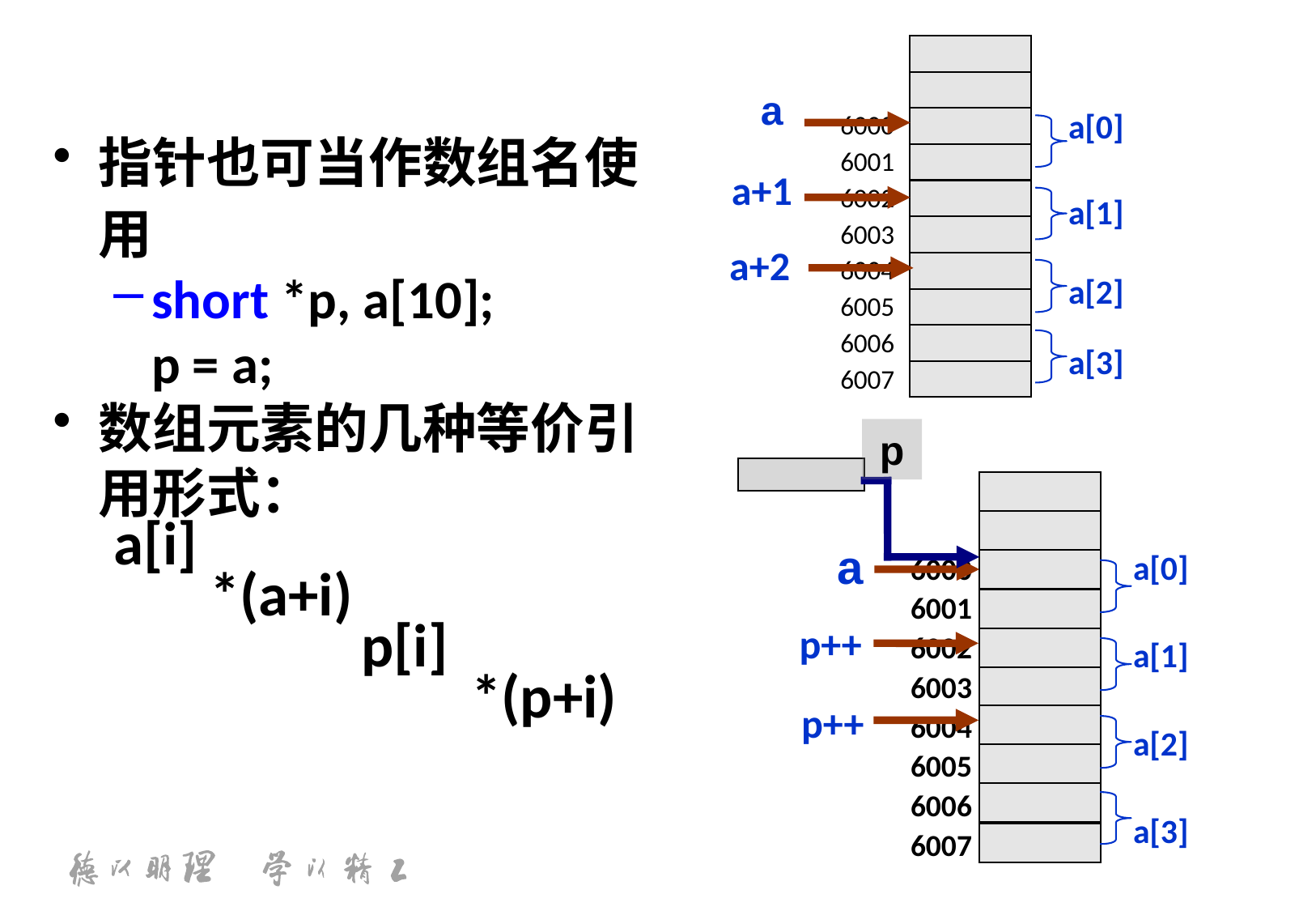

a
a[0]

a[1]

a[2]

a[3]

6000
6001
6002
6003
6004
6005
6006
6007

a+1

a+2

指针也可当作数组名使用
short *p, a[10];
p = a;
数组元素的几种等价引用形式：
a[i]
       *(a+i)
                  p[i]
                          *(p+i)
p

a
a[0]

a[1]

a[2]

a[3]

6000
6001
6002
6003
6004
6005
6006
6007

p++

p++

62